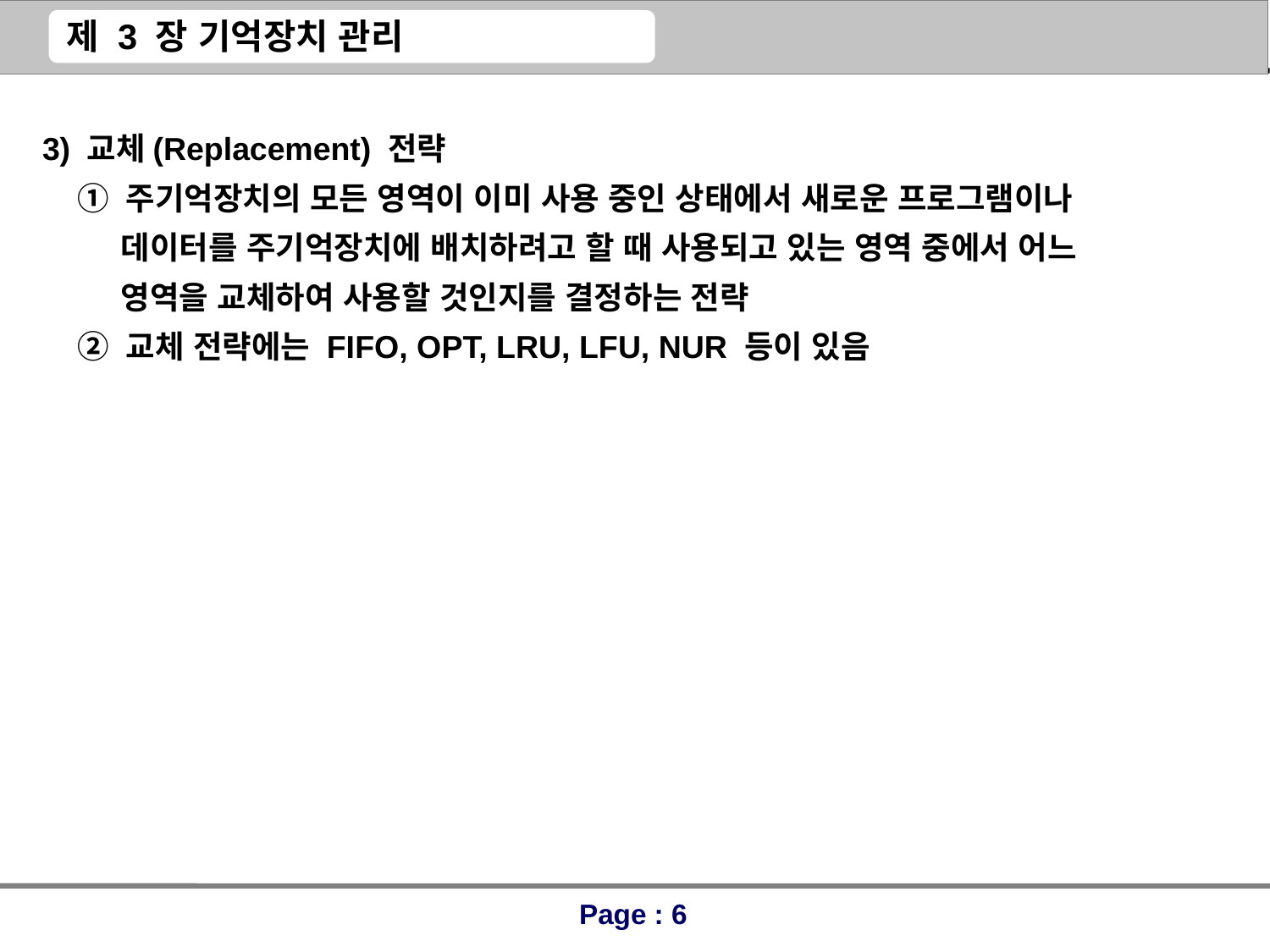

3) 교체(Replacement) 전략
    ① 주기억장치의 모든 영역이 이미 사용 중인 상태에서 새로운 프로그램이나
        데이터를 주기억장치에 배치하려고 할 때 사용되고 있는 영역 중에서 어느
        영역을 교체하여 사용할 것인지를 결정하는 전략
    ② 교체 전략에는 FIFO, OPT, LRU, LFU, NUR 등이 있음
Page : 6